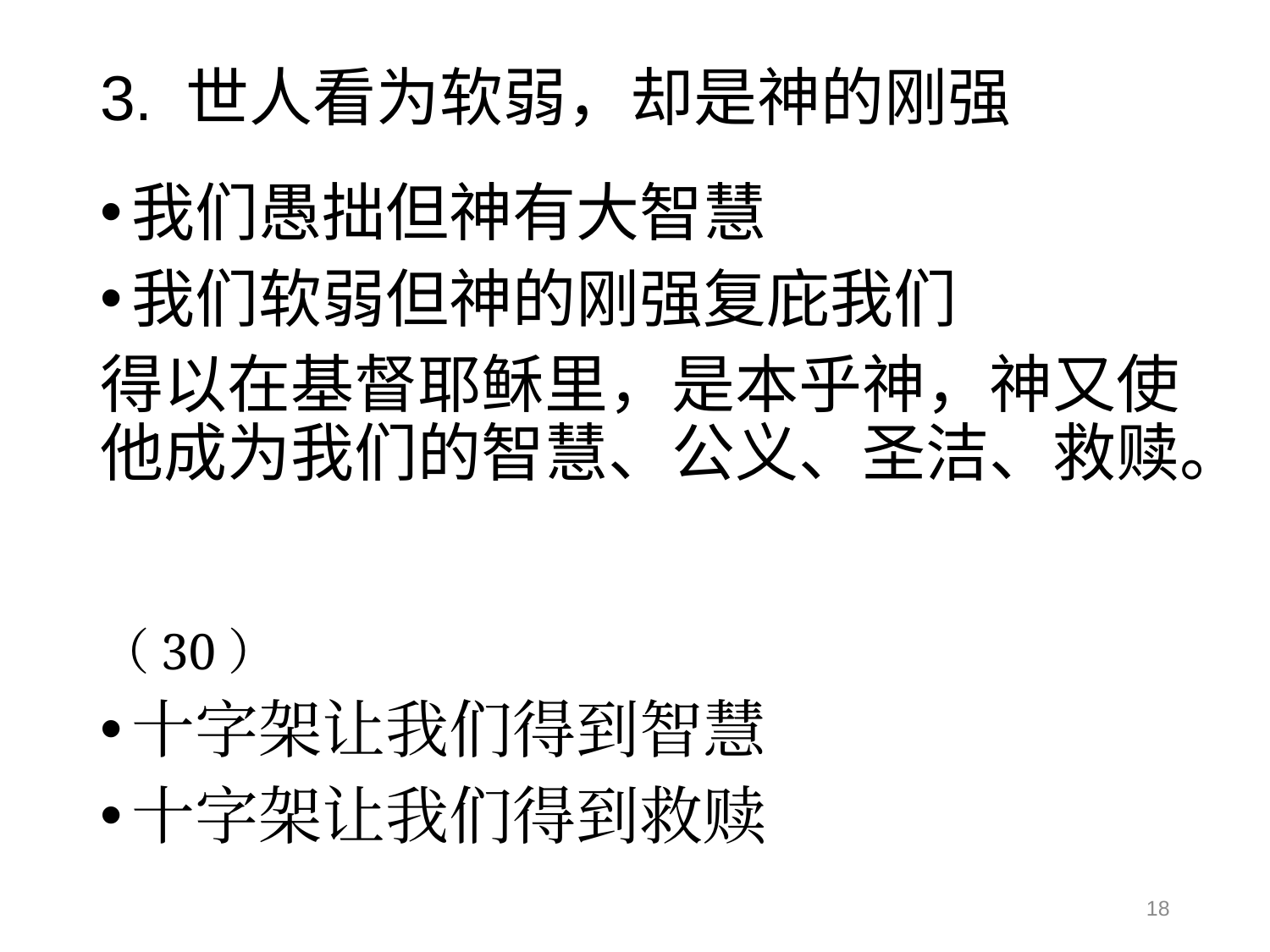

# 3. 世人看为软弱，却是神的刚强
我们愚拙但神有大智慧
我们软弱但神的刚强复庇我们
得以在基督耶稣里，是本乎神，神又使他成为我们的智慧、公义、圣洁、救赎。
					                  （30）
十字架让我们得到智慧
十字架让我们得到救赎
18